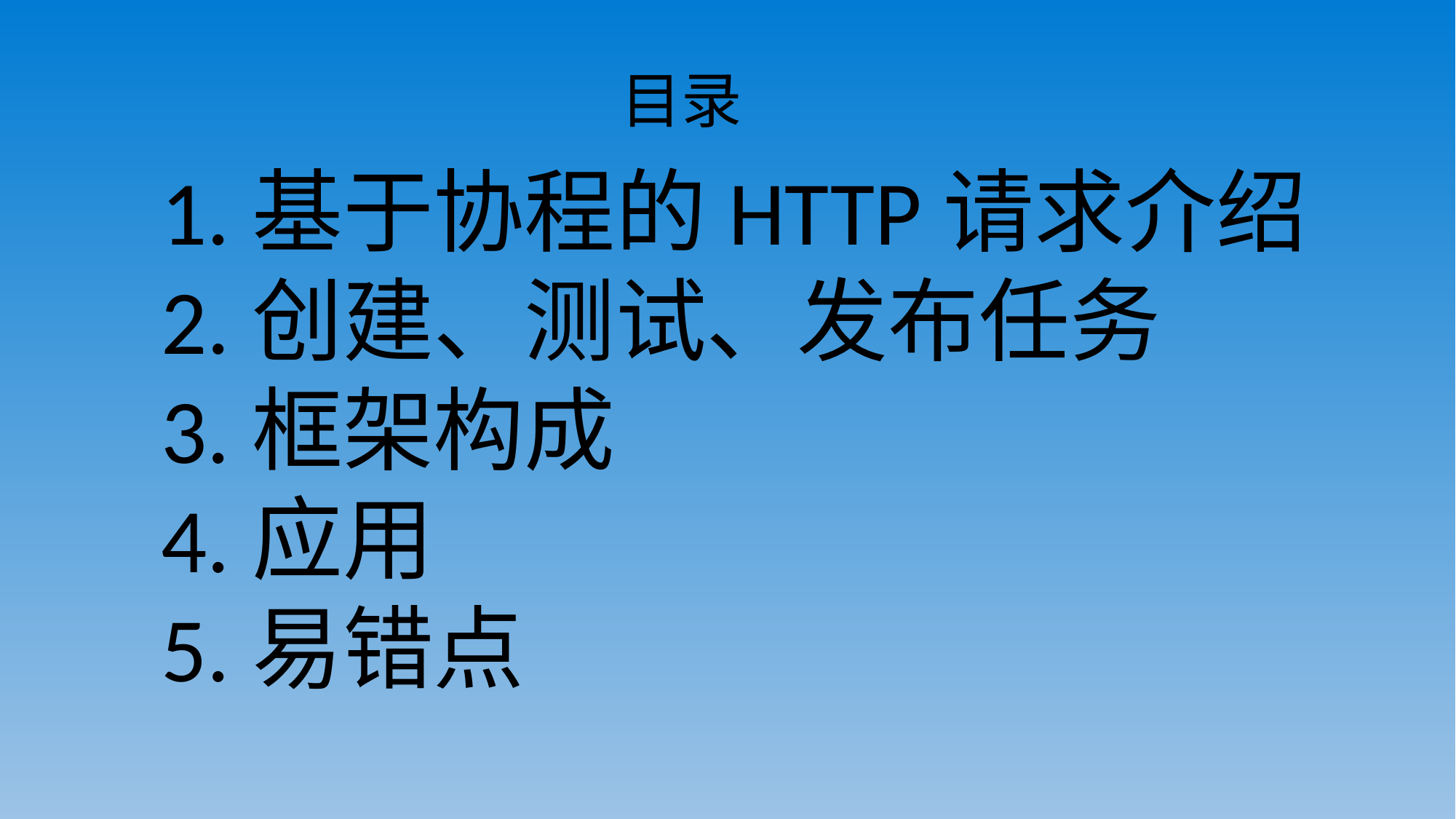

目录
# 1.基于协程的HTTP请求介绍 2.创建、测试、发布任务 3.框架构成 4.应用 5.易错点